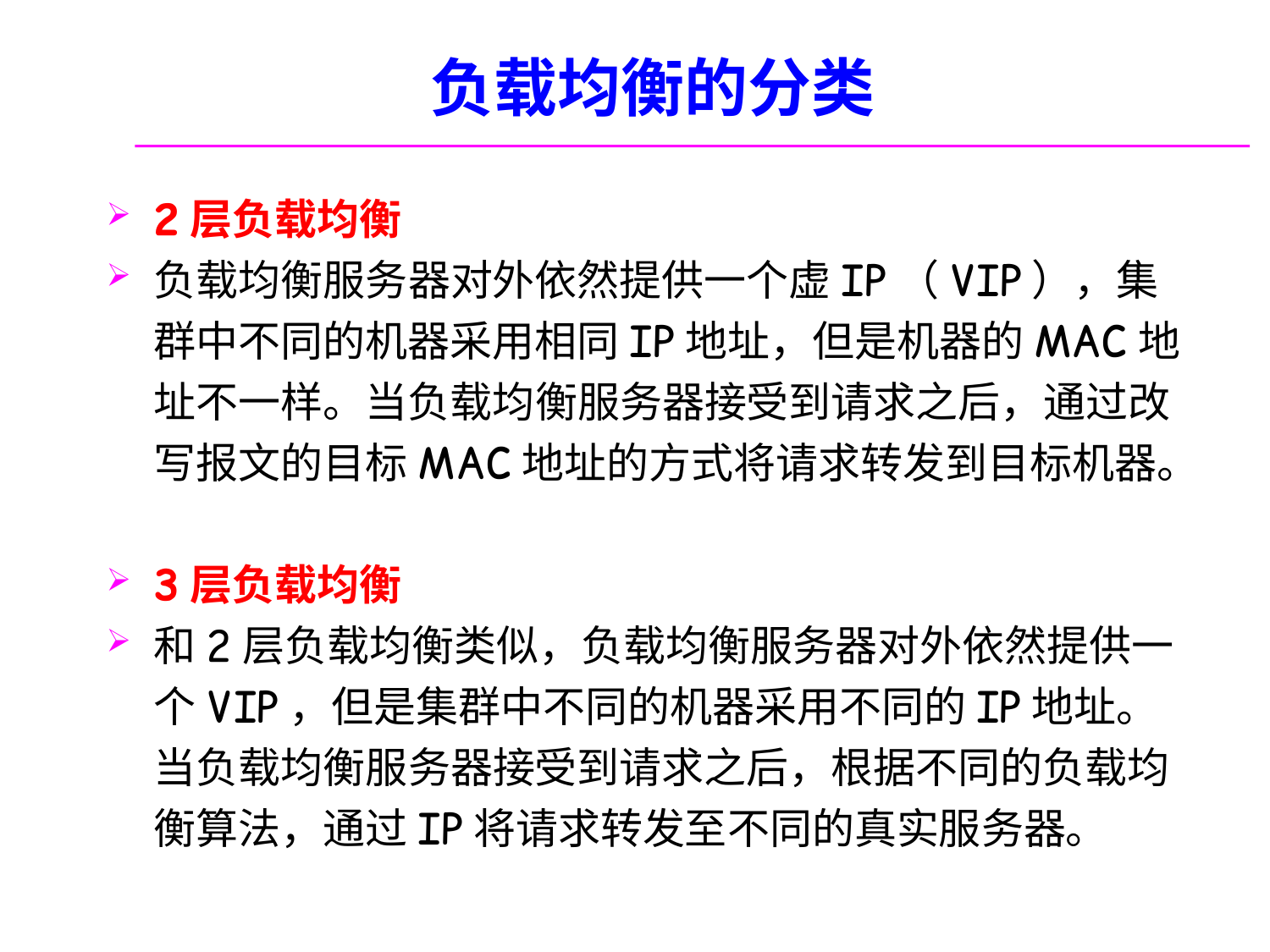

# 负载均衡的分类
2层负载均衡
负载均衡服务器对外依然提供一个虚IP（VIP），集群中不同的机器采用相同IP地址，但是机器的MAC地址不一样。当负载均衡服务器接受到请求之后，通过改写报文的目标MAC地址的方式将请求转发到目标机器。

3层负载均衡
和2层负载均衡类似，负载均衡服务器对外依然提供一个VIP，但是集群中不同的机器采用不同的IP地址。当负载均衡服务器接受到请求之后，根据不同的负载均衡算法，通过IP将请求转发至不同的真实服务器。
80